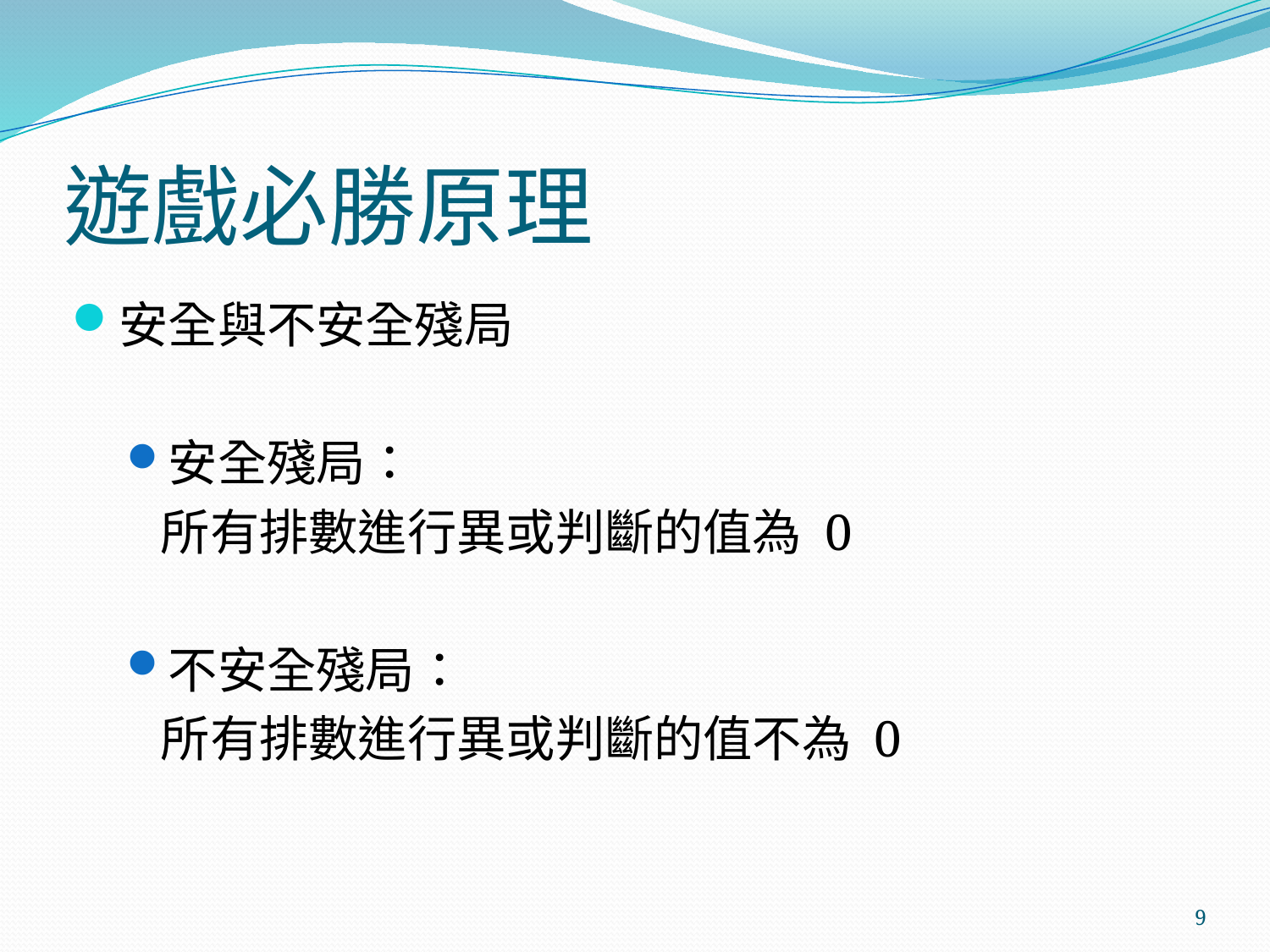

# 遊戲必勝原理
安全與不安全殘局

安全殘局：
	所有排數進行異或判斷的值為 0

不安全殘局：
	所有排數進行異或判斷的值不為 0
9